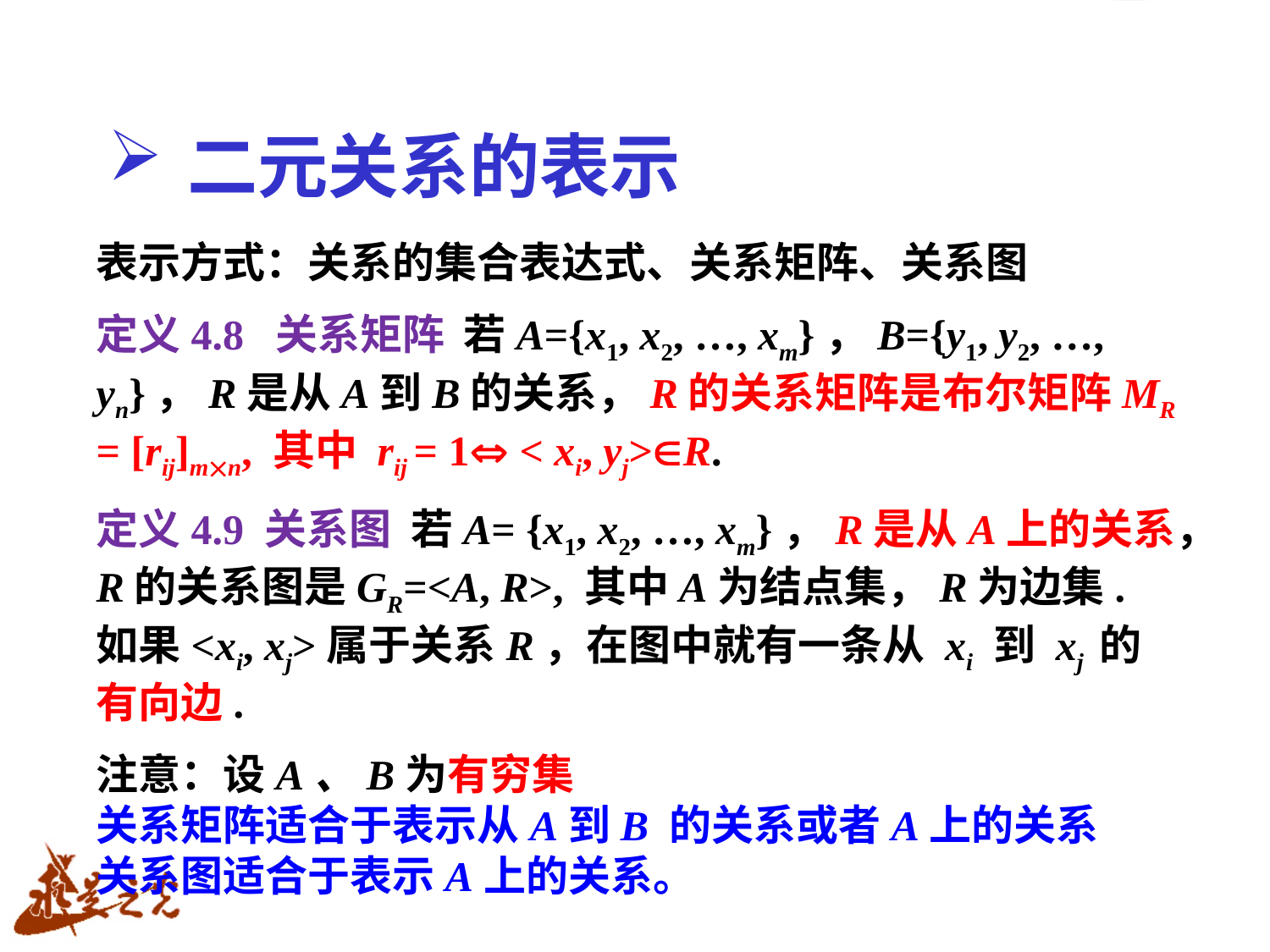

# 二元关系的表示
表示方式：关系的集合表达式、关系矩阵、关系图
定义4.8  关系矩阵  若A={x1, x2, …, xm}，B={y1, y2, …, yn}，R是从A到B的关系，R的关系矩阵是布尔矩阵MR = [rij]m×n, 其中 rij = 1⇔ < xi, yj>∈R.
定义4.9 关系图  若A= {x1, x2, …, xm}，R是从A上的关系，R的关系图是GR=<A, R>, 其中A为结点集，R为边集. 如果<xi, xj>属于关系R，在图中就有一条从 xi 到 xj 的有向边.
注意：设A、B为有穷集
关系矩阵适合于表示从A到B 的关系或者A上的关系
关系图适合于表示A上的关系。
14